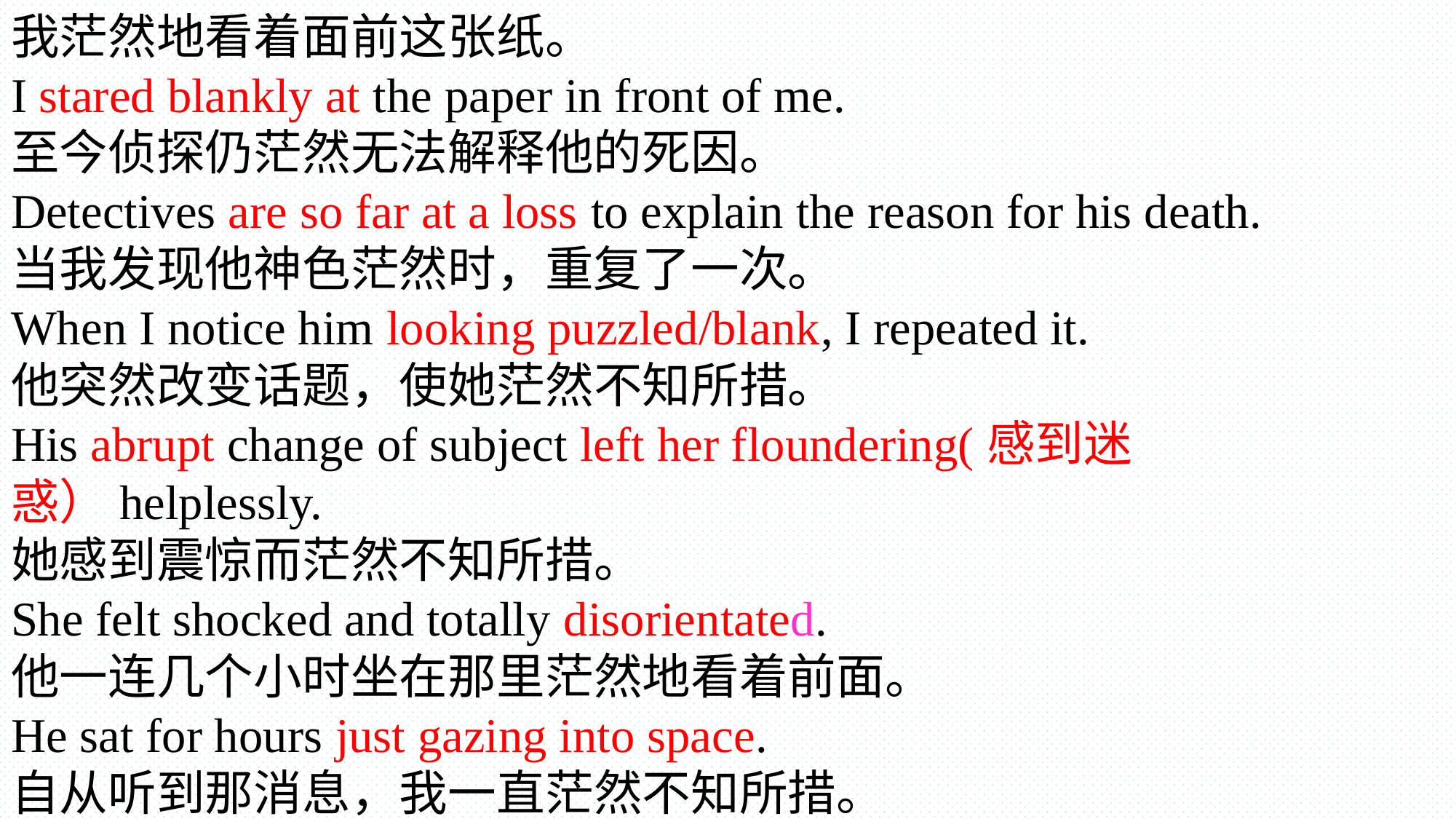

我茫然地看着面前这张纸。
I stared blankly at the paper in front of me.
至今侦探仍茫然无法解释他的死因。
Detectives are so far at a loss to explain the reason for his death.
当我发现他神色茫然时，重复了一次。
When I notice him looking puzzled/blank, I repeated it.
他突然改变话题，使她茫然不知所措。
His abrupt change of subject left her floundering(感到迷惑）helplessly.
她感到震惊而茫然不知所措。
She felt shocked and totally disorientated.
他一连几个小时坐在那里茫然地看着前面。
He sat for hours just gazing into space.
自从听到那消息，我一直茫然不知所措。
I've been in a complete daze since hearing the news.